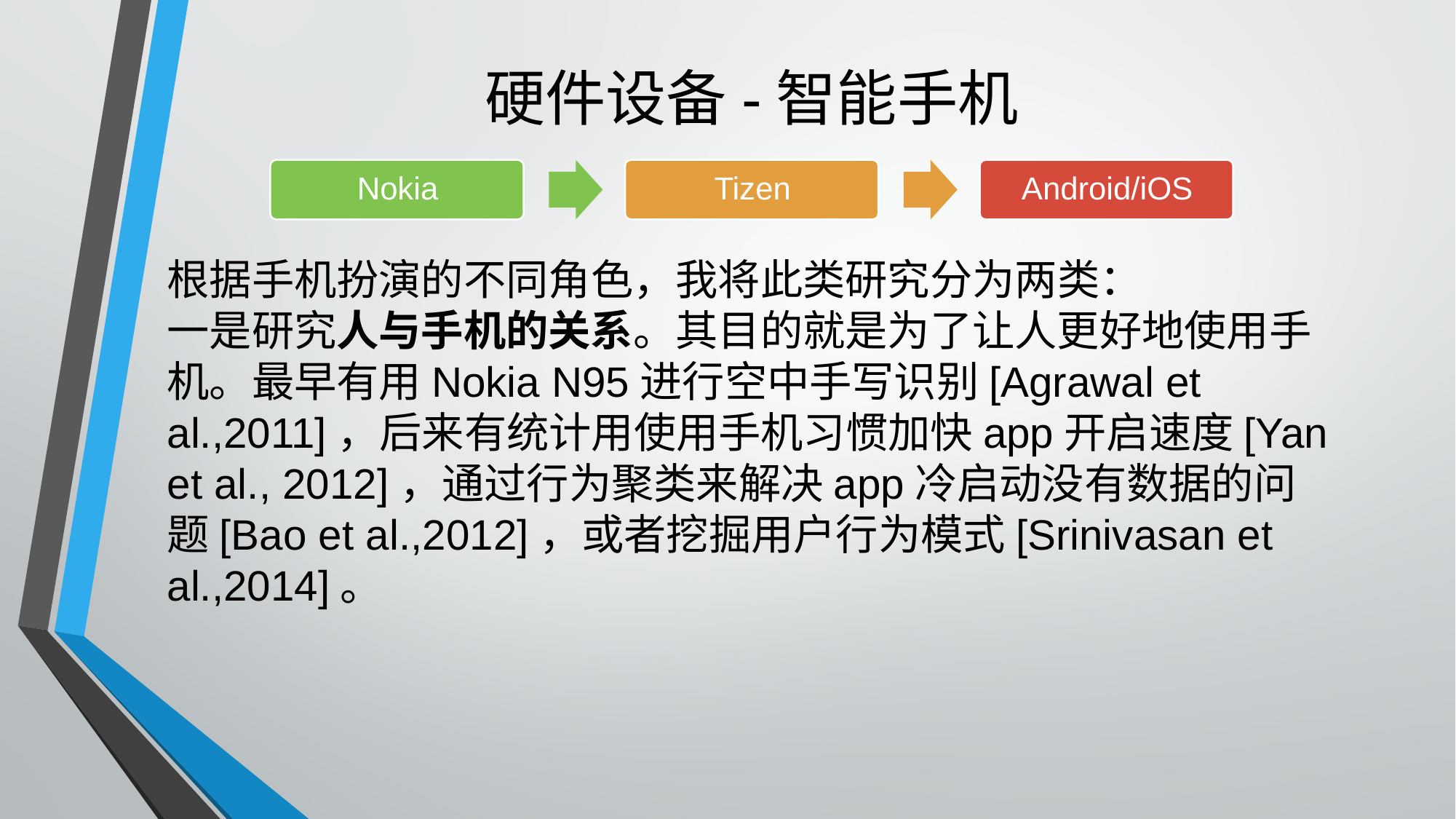

# 硬件设备-智能手机
Nokia

Tizen

Android/iOS
根据手机扮演的不同角色，我将此类研究分为两类：
一是研究人与手机的关系。其目的就是为了让人更好地使用手机。最早有用Nokia N95进行空中手写识别[Agrawal et al.,2011]，后来有统计用使用手机习惯加快app开启速度[Yan et al., 2012]，通过行为聚类来解决app冷启动没有数据的问题[Bao et al.,2012]，或者挖掘用户行为模式[Srinivasan et al.,2014]。